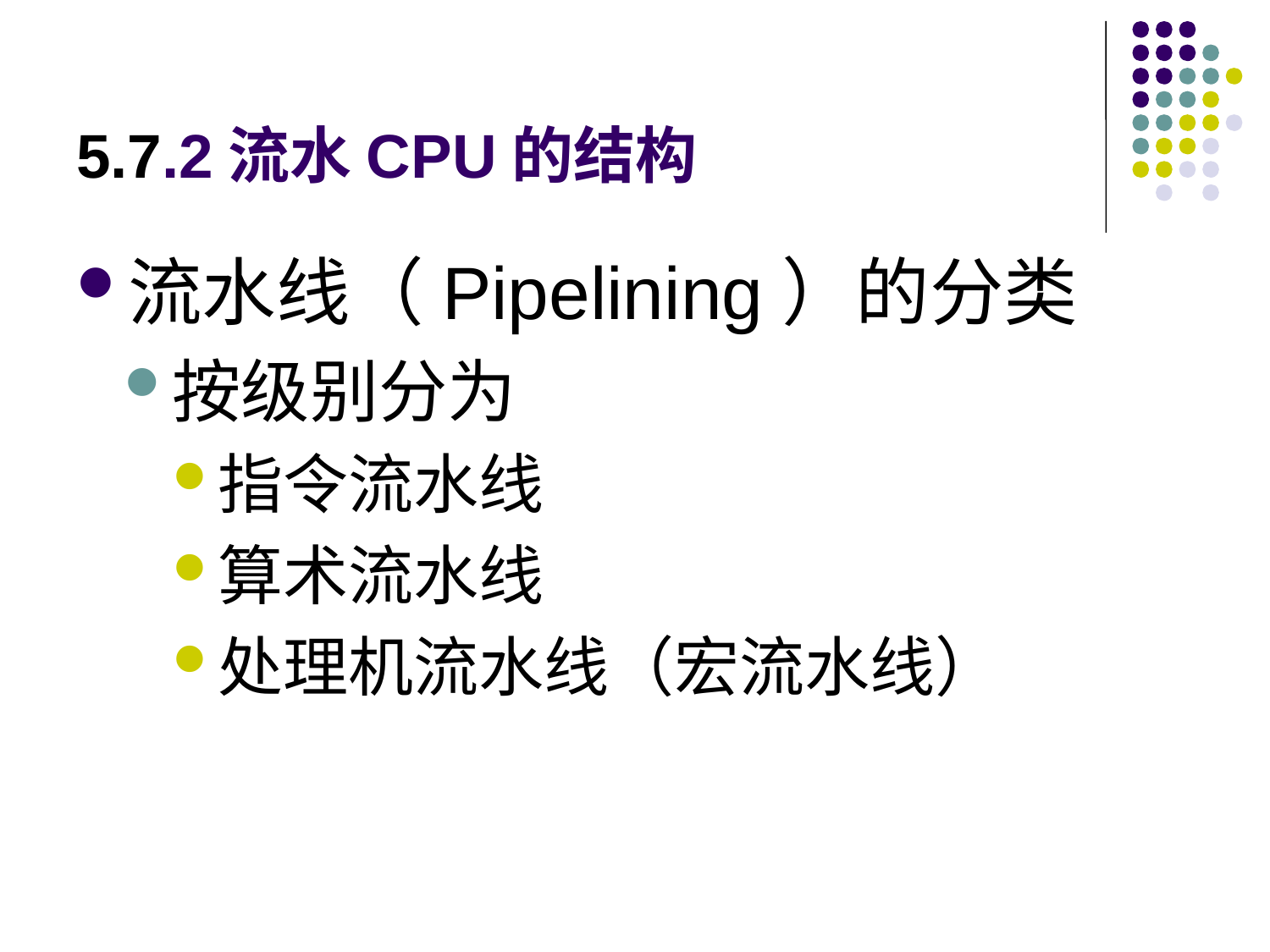

# 5.7.2流水CPU的结构
流水线（Pipelining）的分类
按级别分为
指令流水线
算术流水线
处理机流水线（宏流水线）

15